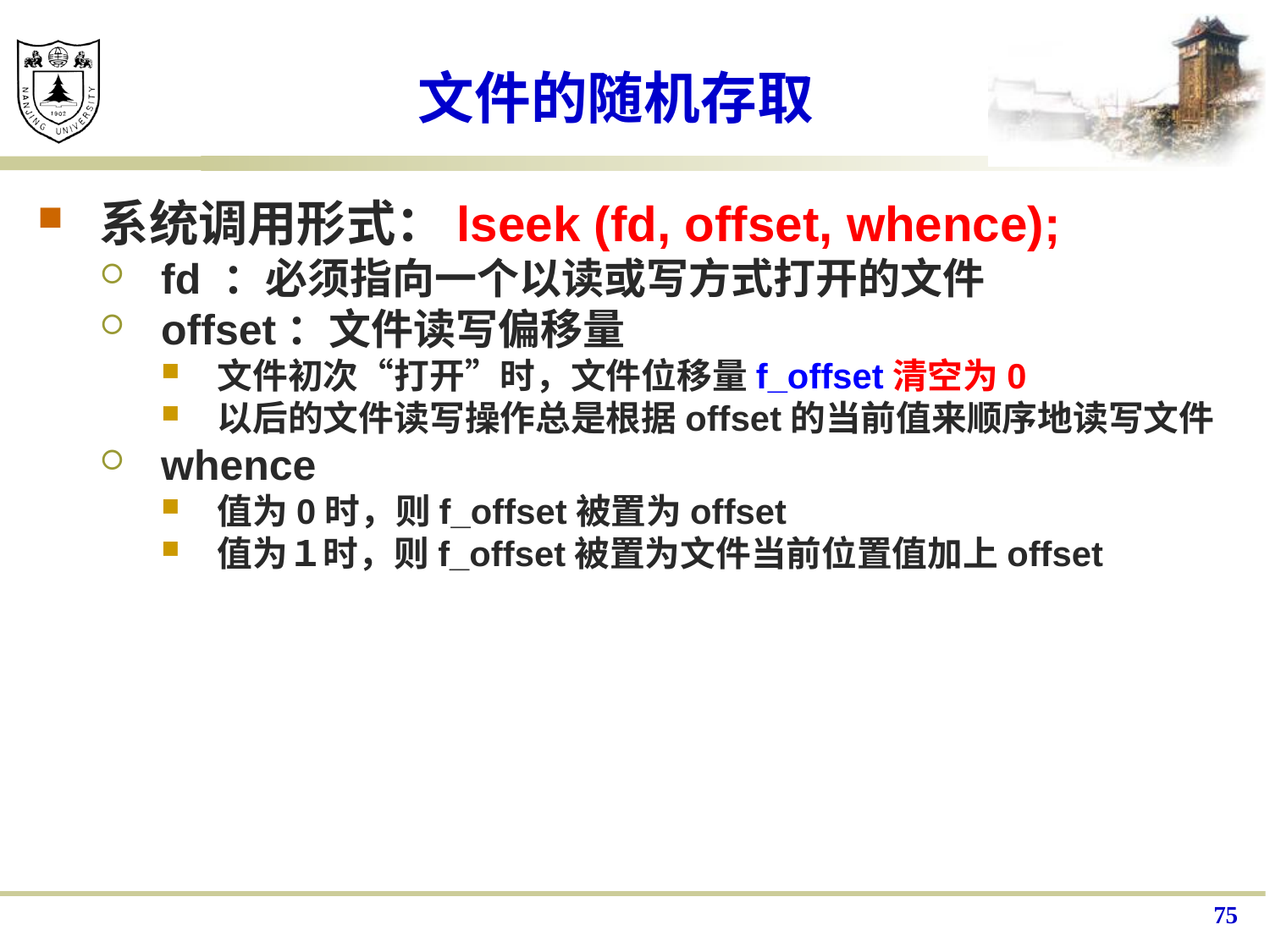

# 文件的随机存取
系统调用形式：lseek (fd, offset, whence);
fd ：必须指向一个以读或写方式打开的文件
offset：文件读写偏移量
文件初次“打开”时，文件位移量f_offset清空为0
以后的文件读写操作总是根据offset的当前值来顺序地读写文件
whence
值为0时，则f_offset被置为offset
值为１时，则f_offset被置为文件当前位置值加上offset
75